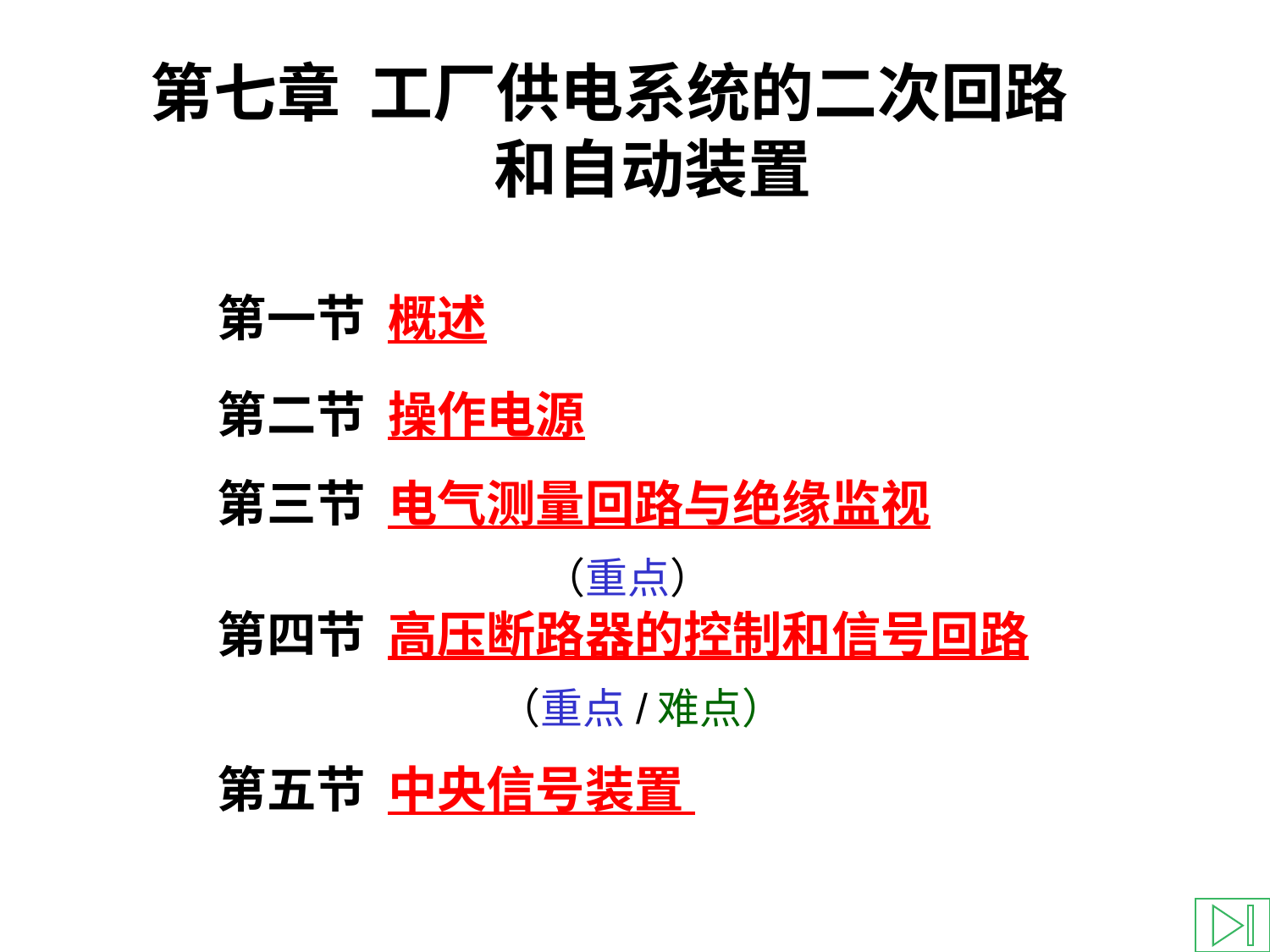

# 第七章  工厂供电系统的二次回路       和自动装置
第一节  概述
第二节  操作电源
第三节  电气测量回路与绝缘监视
                            （重点）
第四节  高压断路器的控制和信号回路
                        （重点/难点）
第五节  中央信号装置